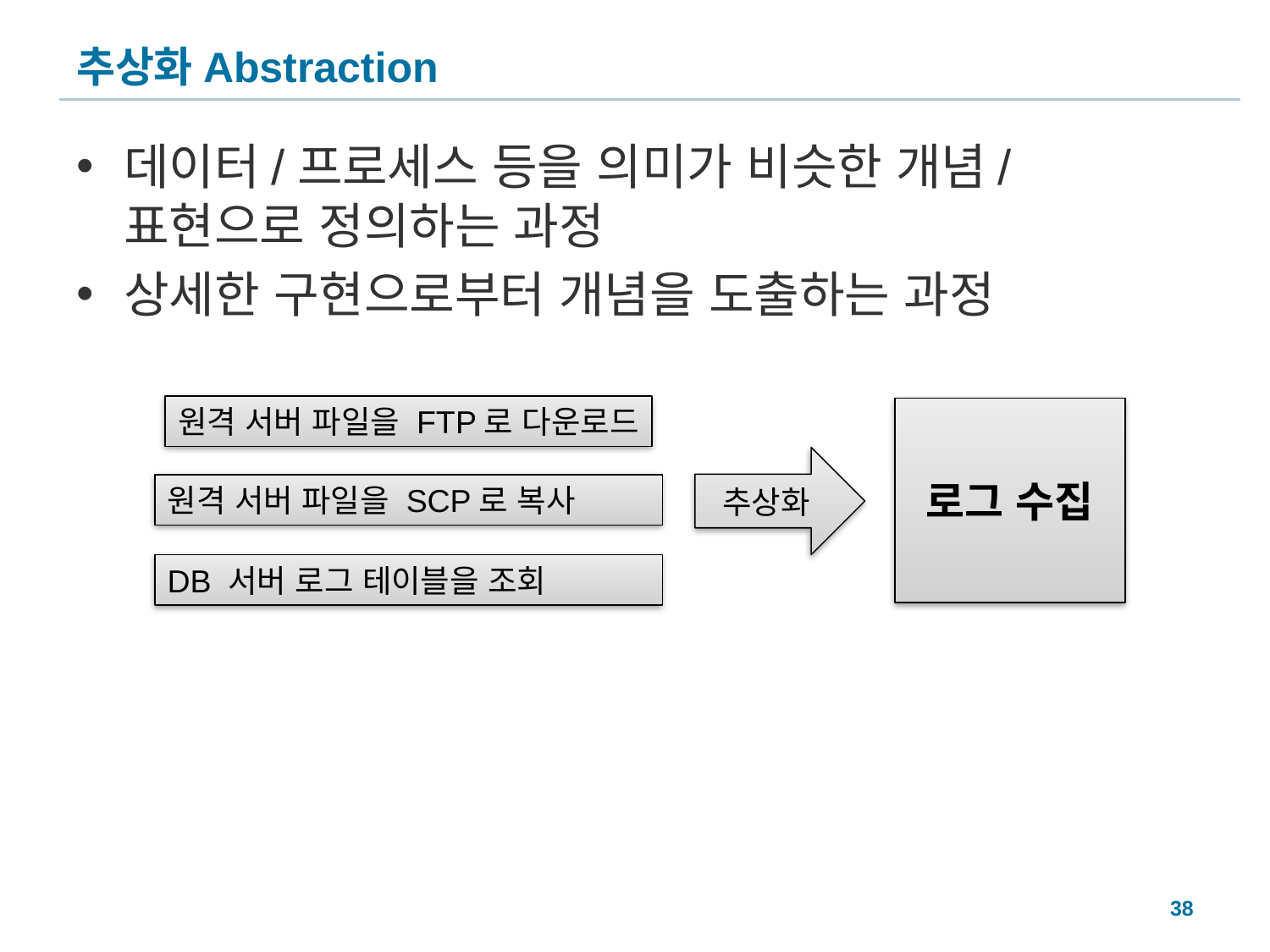

# 추상화Abstraction
데이터/프로세스 등을 의미가 비슷한 개념/표현으로 정의하는 과정
상세한 구현으로부터 개념을 도출하는 과정

원격 서버 파일을 FTP로 다운로드
로그 수집
추상화
원격 서버 파일을 SCP로 복사
DB 서버 로그 테이블을 조회
38